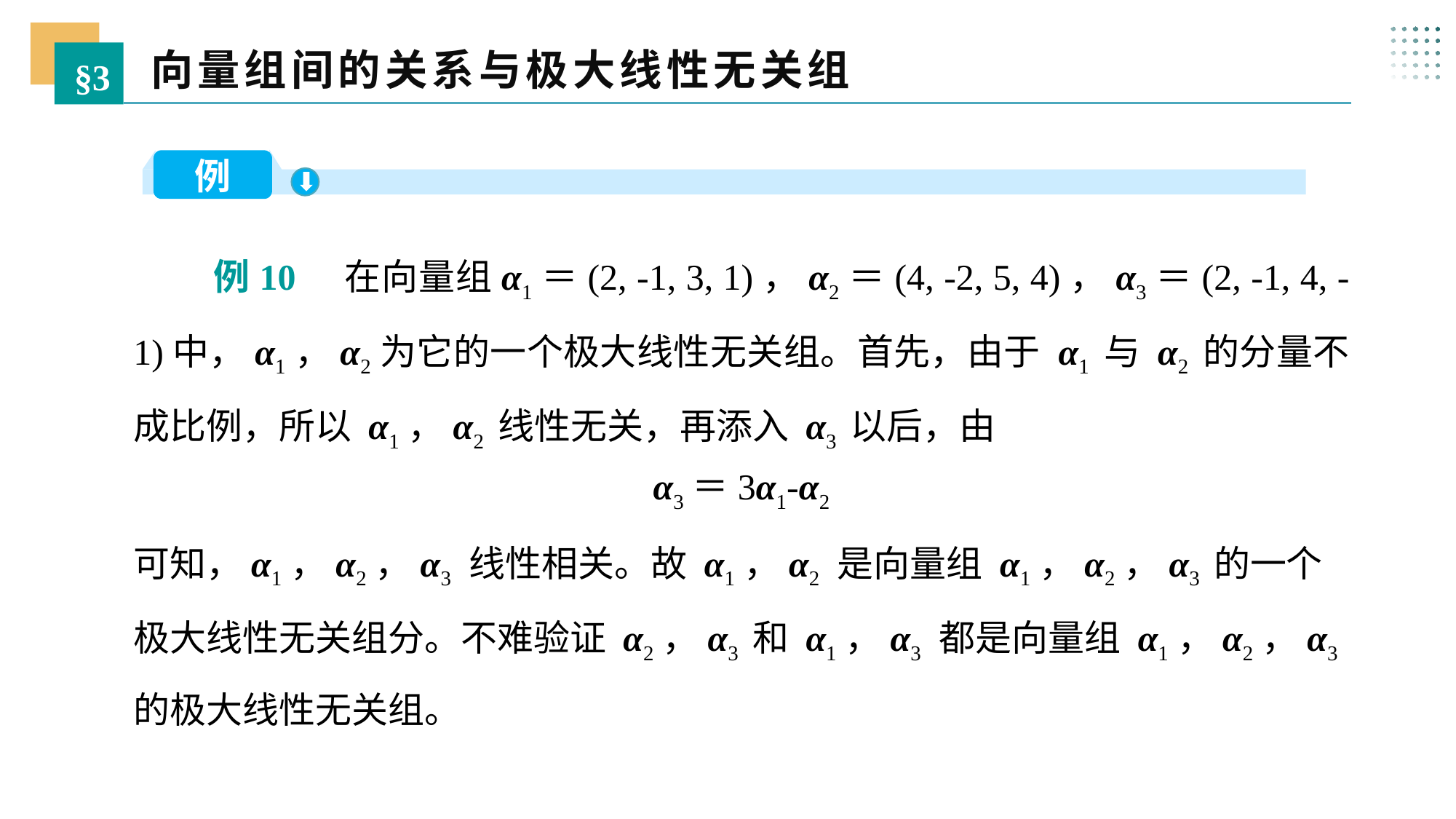

向量组间的关系与极大线性无关组
§3

例

        例10    在向量组α1＝(2, -1, 3, 1)，α2＝(4, -2, 5, 4)，α3＝(2, -1, 4, -1)中，α1，α2为它的一个极大线性无关组。首先，由于 α1 与 α2 的分量不成比例，所以 α1，α2 线性无关，再添入 α3 以后，由
α3＝3α1-α2
可知，α1，α2，α3 线性相关。故 α1，α2 是向量组 α1，α2，α3 的一个极大线性无关组分。不难验证 α2，α3 和 α1，α3 都是向量组 α1，α2，α3 的极大线性无关组。